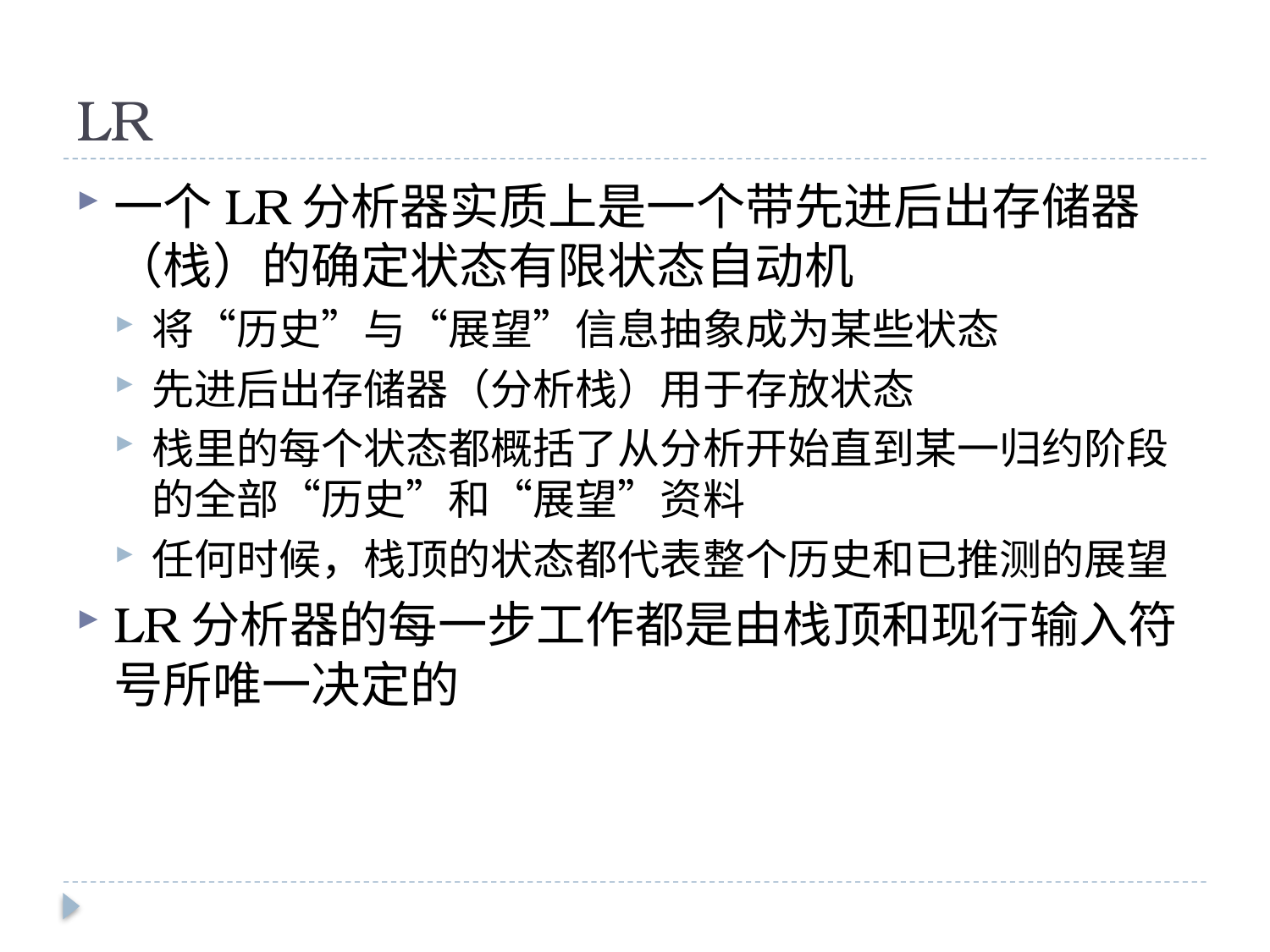

# LR
一个LR分析器实质上是一个带先进后出存储器（栈）的确定状态有限状态自动机
将“历史”与“展望”信息抽象成为某些状态
先进后出存储器（分析栈）用于存放状态
栈里的每个状态都概括了从分析开始直到某一归约阶段的全部“历史”和“展望”资料
任何时候，栈顶的状态都代表整个历史和已推测的展望
LR分析器的每一步工作都是由栈顶和现行输入符号所唯一决定的

8